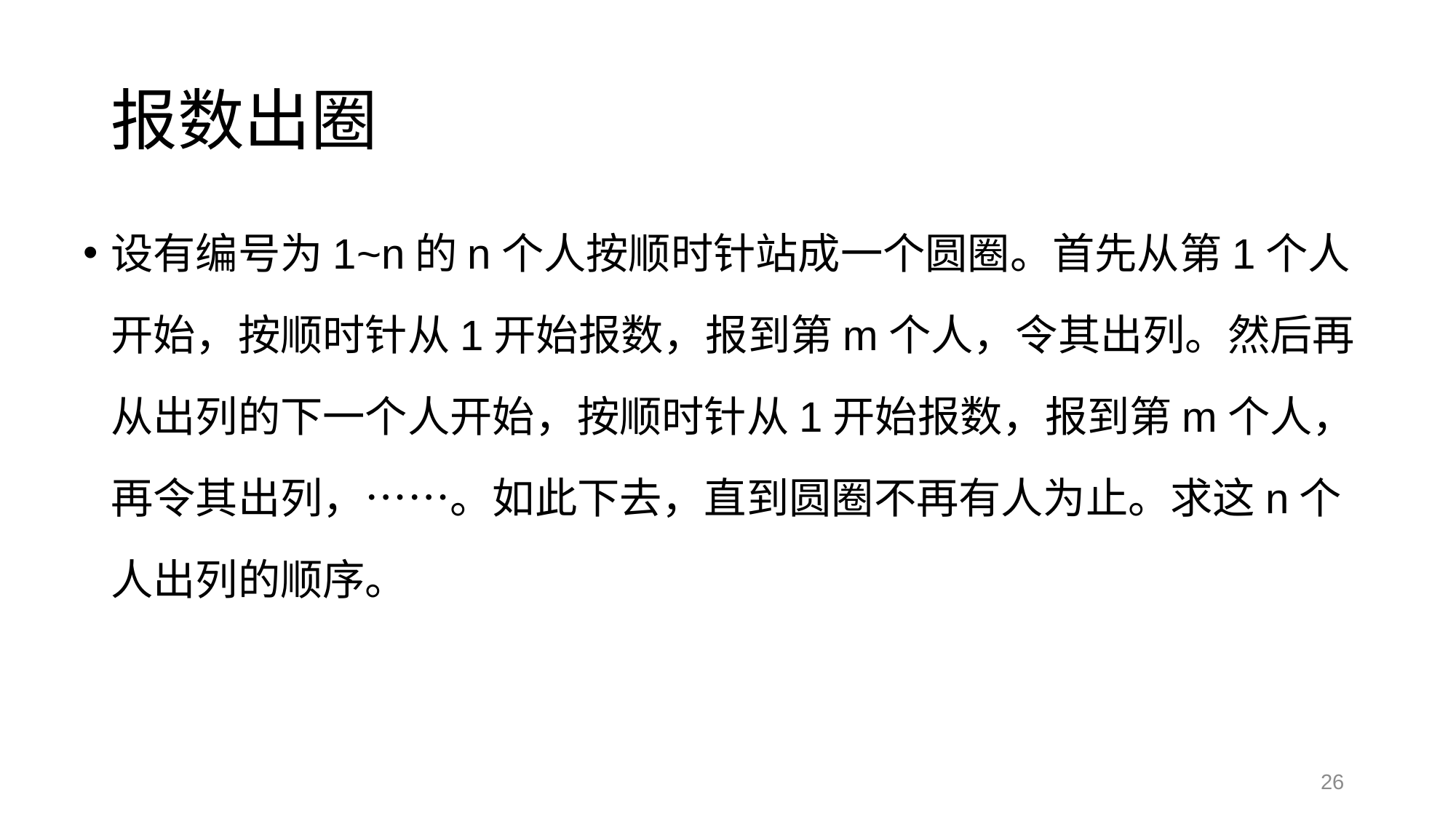

# 报数出圈
设有编号为1~n的n个人按顺时针站成一个圆圈。首先从第1个人开始，按顺时针从1开始报数，报到第m个人，令其出列。然后再从出列的下一个人开始，按顺时针从1开始报数，报到第m个人，再令其出列，……。如此下去，直到圆圈不再有人为止。求这n个人出列的顺序。
26